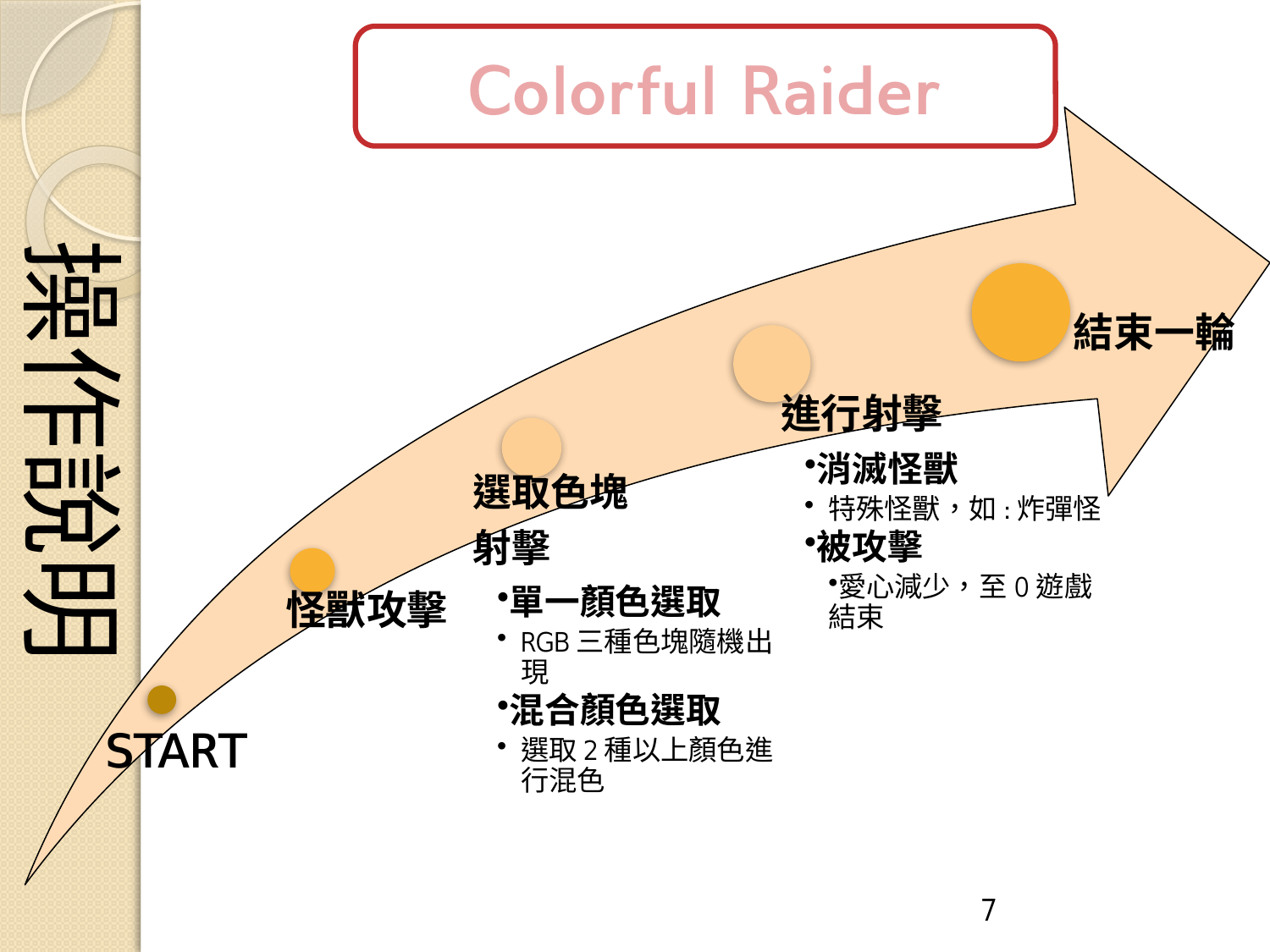

START
怪獸攻擊
選取色塊
射擊
單一顏色選取
RGB三種色塊隨機出現
混合顏色選取
選取2種以上顏色進行混色
進行射擊
消滅怪獸
特殊怪獸，如:炸彈怪
被攻擊
愛心減少，至0遊戲結束
結束一輪
操作說明
7
7